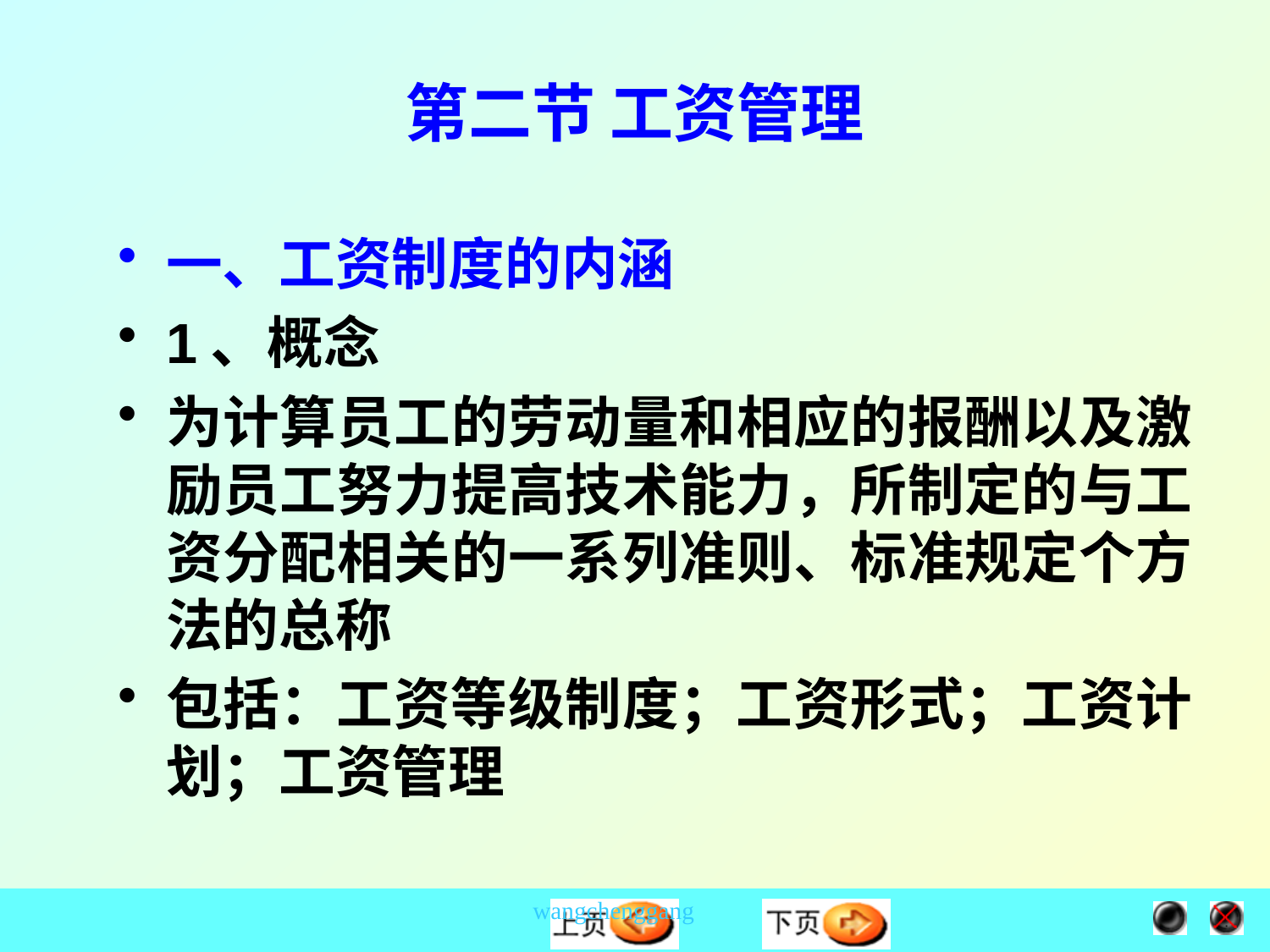

# 第二节 工资管理
一、工资制度的内涵
1、概念
为计算员工的劳动量和相应的报酬以及激励员工努力提高技术能力，所制定的与工资分配相关的一系列准则、标准规定个方法的总称
包括：工资等级制度；工资形式；工资计划；工资管理

wangchenggang